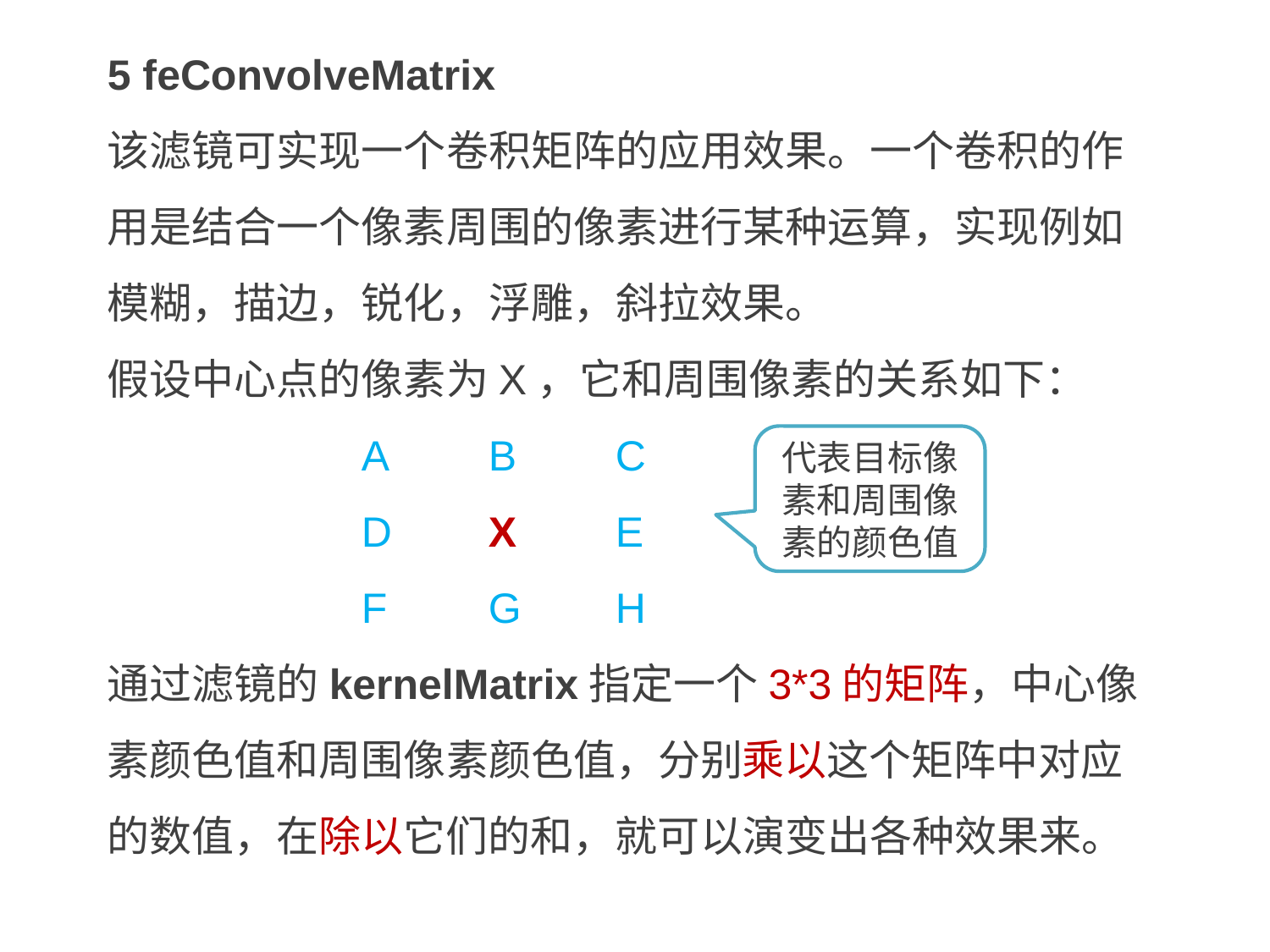

5 feConvolveMatrix
该滤镜可实现一个卷积矩阵的应用效果。一个卷积的作用是结合一个像素周围的像素进行某种运算，实现例如模糊，描边，锐化，浮雕，斜拉效果。
假设中心点的像素为X，它和周围像素的关系如下：
		A    	B    	C
		D    	X	E
		F     	G   	H
通过滤镜的kernelMatrix指定一个3*3的矩阵，中心像素颜色值和周围像素颜色值，分别乘以这个矩阵中对应的数值，在除以它们的和，就可以演变出各种效果来。
代表目标像素和周围像素的颜色值